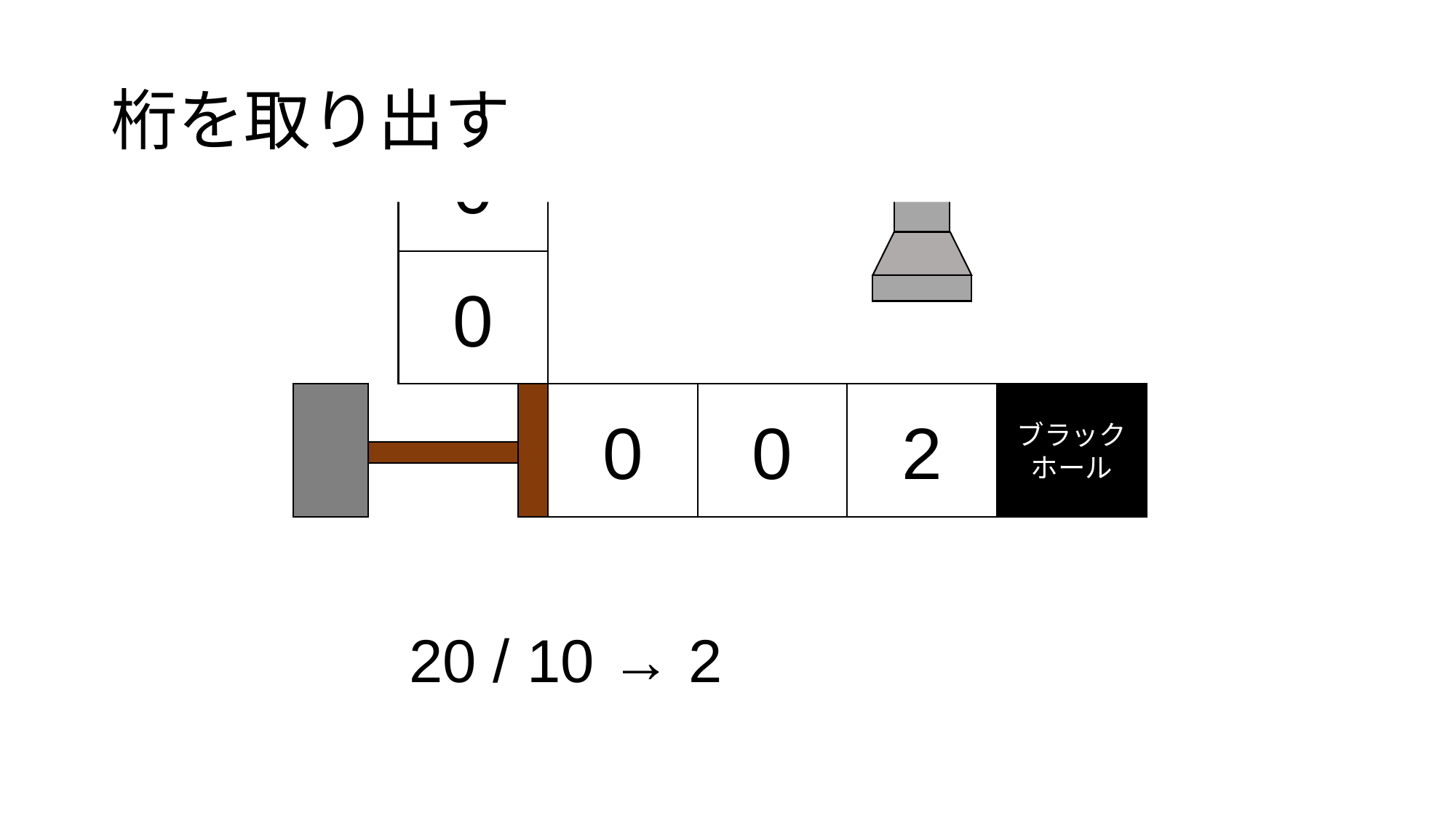

# 桁を取り出す
0

0
0

0

2
ブラックホール

20 / 10 → 2